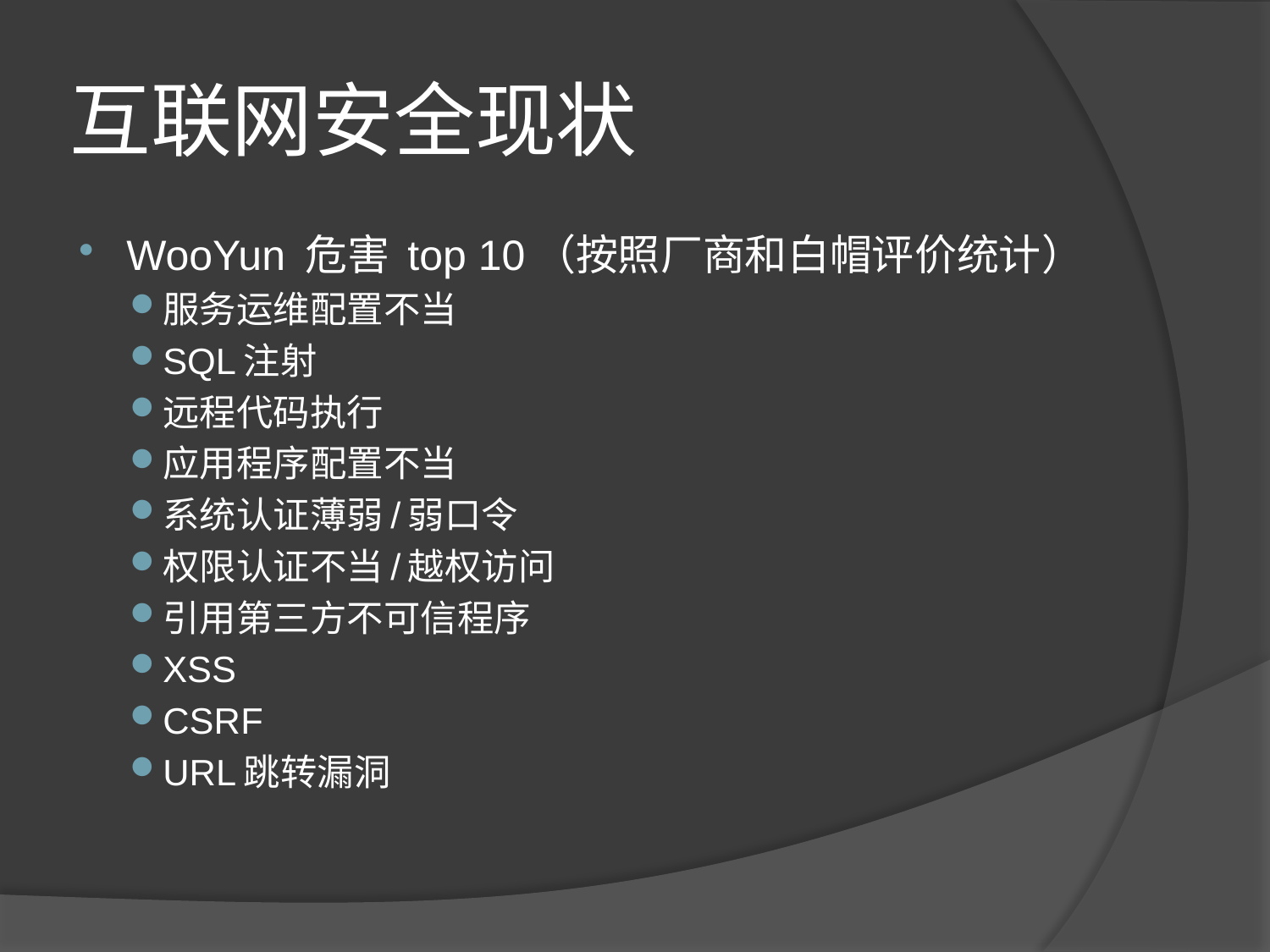

# 互联网安全现状
WooYun 危害 top 10（按照厂商和白帽评价统计）
服务运维配置不当
SQL注射
远程代码执行
应用程序配置不当
系统认证薄弱/弱口令
权限认证不当/越权访问
引用第三方不可信程序
XSS
CSRF
URL跳转漏洞